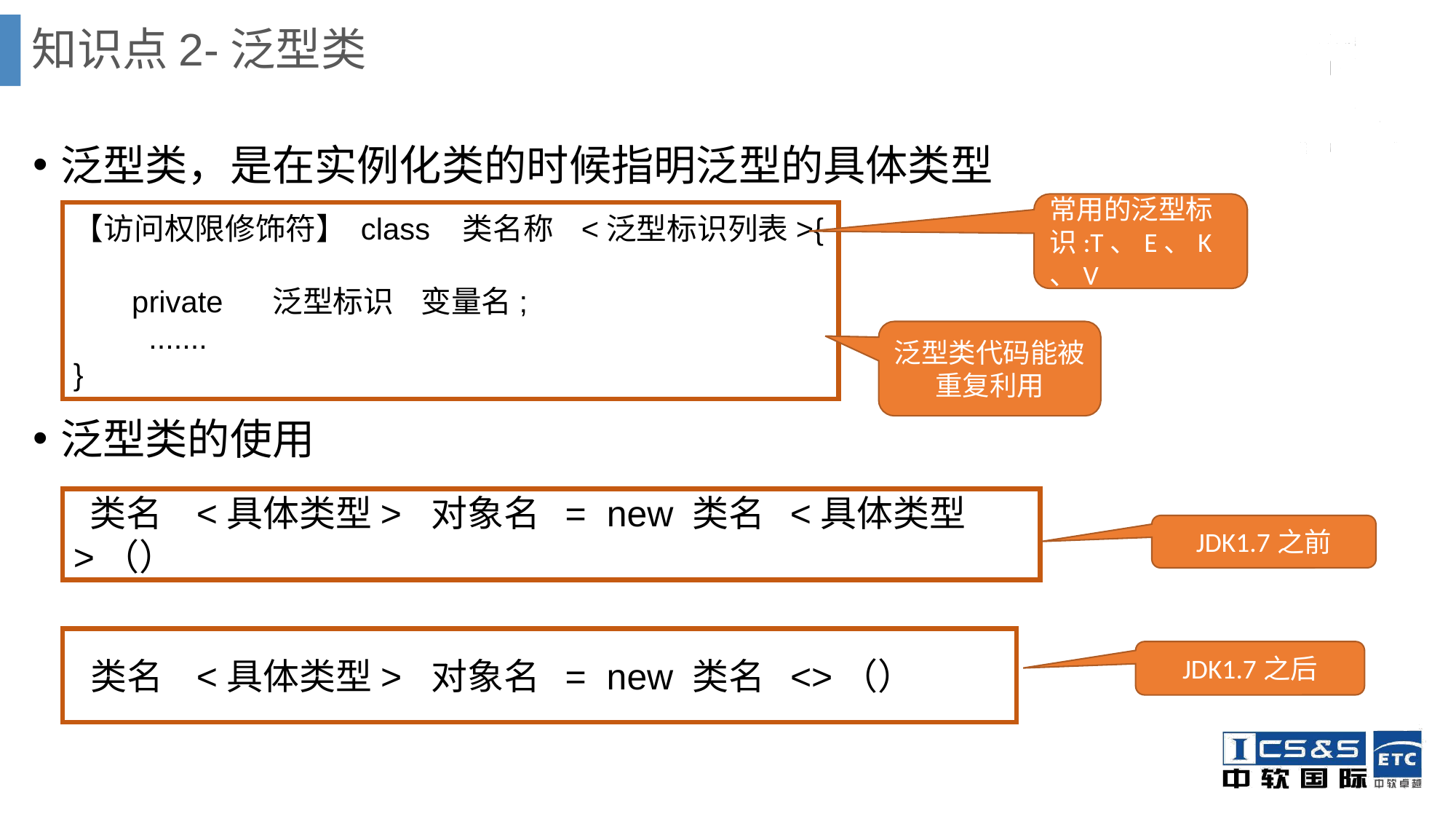

# 知识点2-泛型类
泛型类，是在实例化类的时候指明泛型的具体类型

泛型类的使用

常用的泛型标识:T、E、K、V
【访问权限修饰符】 class   类名称   <泛型标识列表>{

       private     泛型标识    变量名;
         .......
}
泛型类代码能被 重复利用
 类名   <具体类型>  对象名  =  new 类名  <具体类型>（）
JDK1.7之前
 类名   <具体类型>  对象名  =  new 类名  <>（）
JDK1.7之后